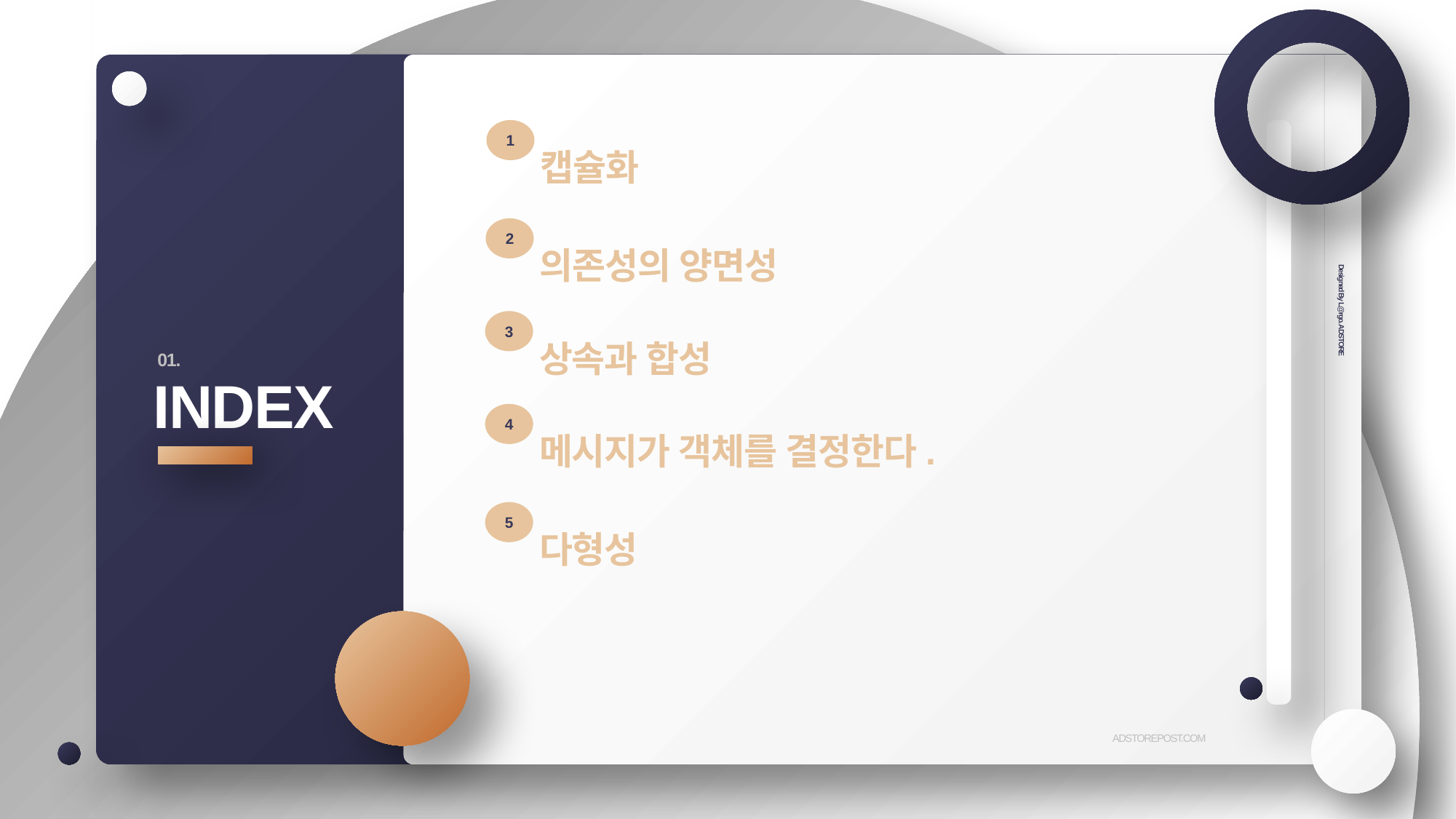

1

캡슐화
2
의존성의 양면성
3
상속과 합성
01.
INDEX
Designed By L@rgo. ADSTORE
4
메시지가 객체를 결정한다.

5
다형성

ADSTOREPOST.COM